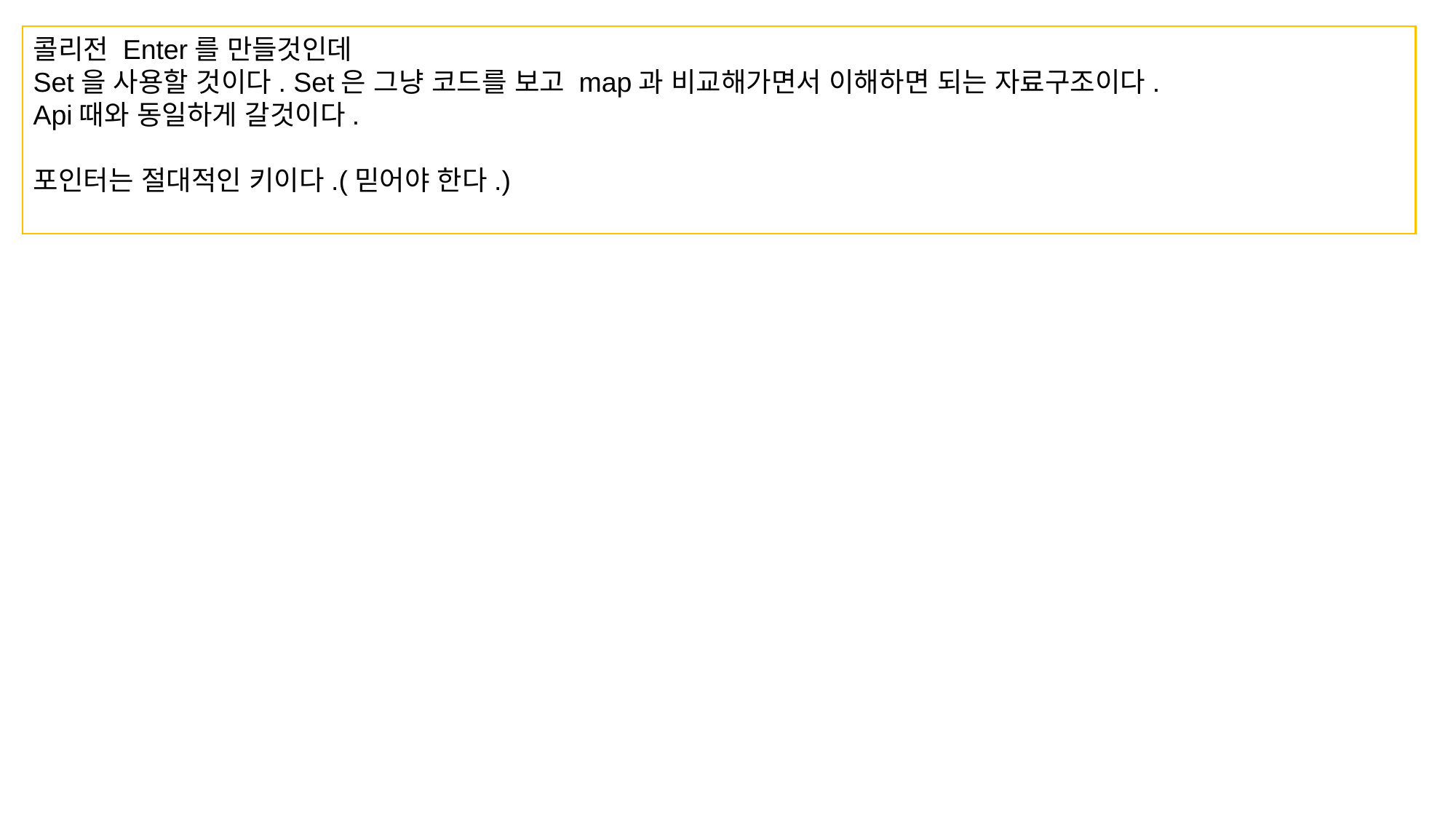

콜리전 Enter를 만들것인데
Set을 사용할 것이다. Set은 그냥 코드를 보고 map과 비교해가면서 이해하면 되는 자료구조이다.
Api때와 동일하게 갈것이다.

포인터는 절대적인 키이다.(믿어야 한다.)